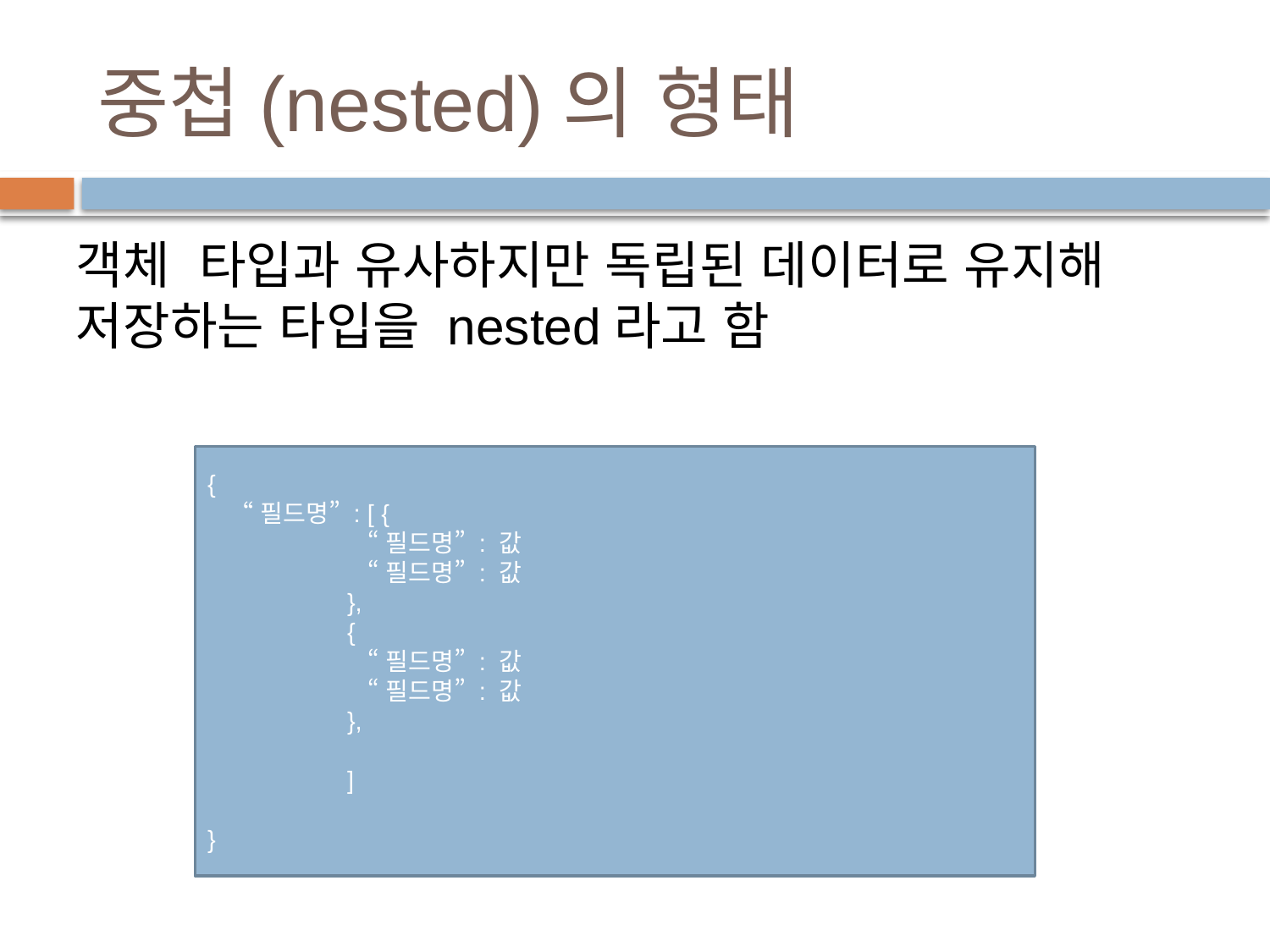

# 중첩(nested)의 형태
객체  타입과 유사하지만 독립된 데이터로 유지해 저장하는 타입을 nested라고 함
{
    “필드명” : [ {
                       “필드명” : 값
                       “필드명” : 값
                    },
                    {
                       “필드명” : 값
                       “필드명” : 값
                    },

                    ]

}